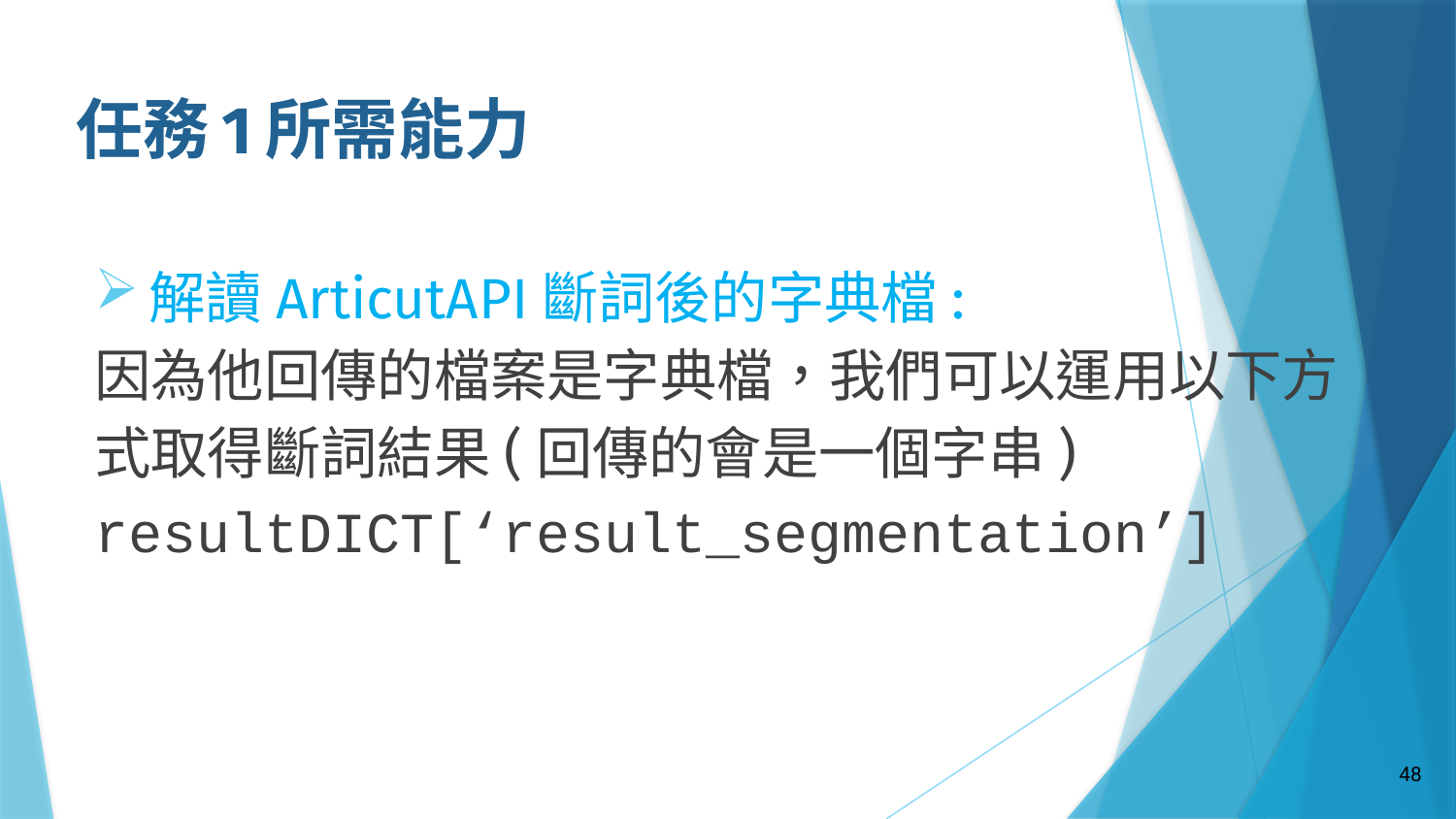

# 任務1所需能力
解讀ArticutAPI斷詞後的字典檔:
因為他回傳的檔案是字典檔，我們可以運用以下方式取得斷詞結果(回傳的會是一個字串)
resultDICT[‘result_segmentation’]
48